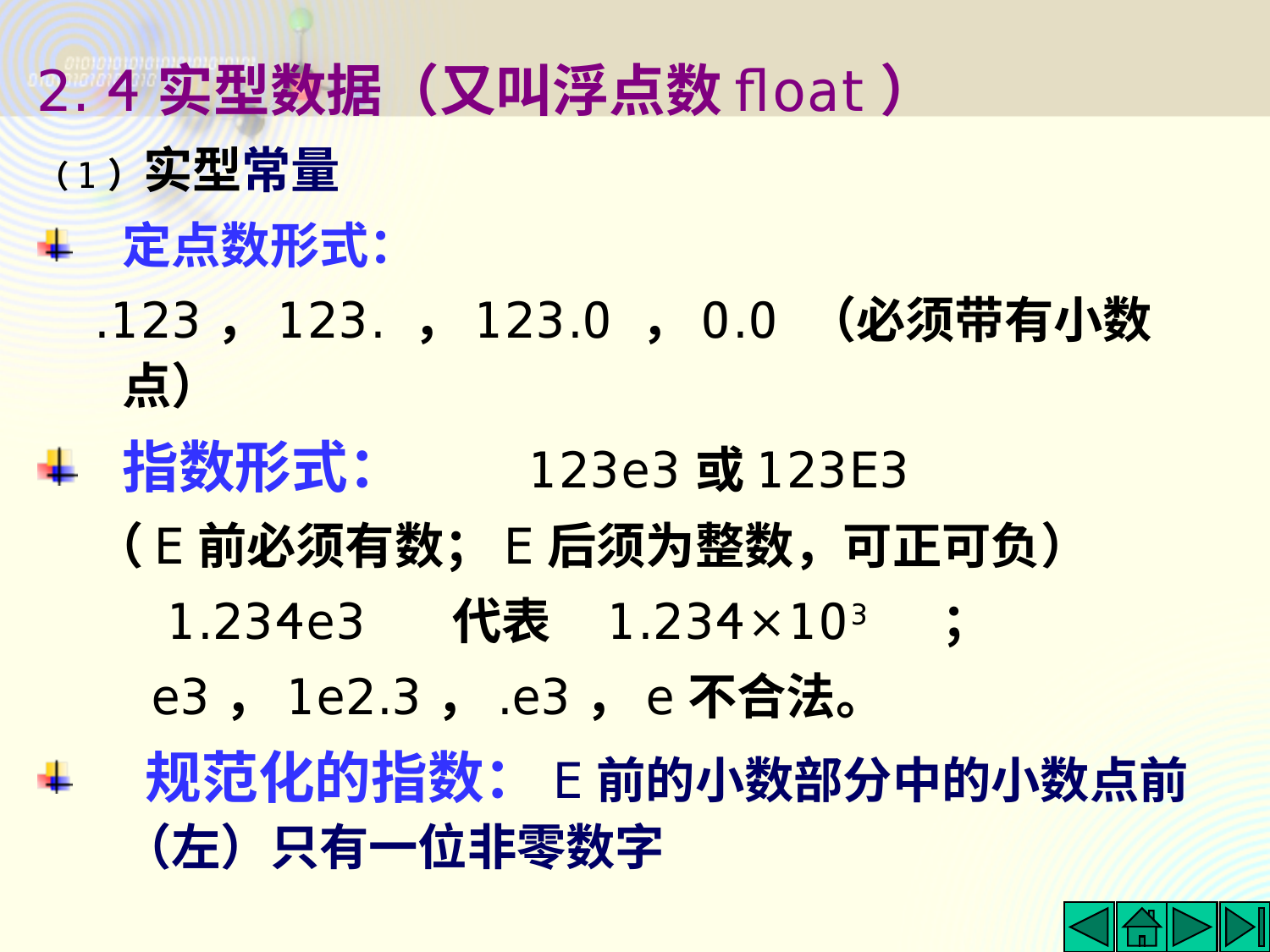

2. 4实型数据（又叫浮点数float）
（1）实型常量
定点数形式：
    .123，123. ，123.0 ，0.0 （必须带有小数点）
指数形式：          123e3或123E3
    （E前必须有数；E后须为整数，可正可负）
         1.234e3     代表    1.234×103     ；
        e3，1e2.3，.e3，e不合法。
 规范化的指数：E前的小数部分中的小数点前（左）只有一位非零数字